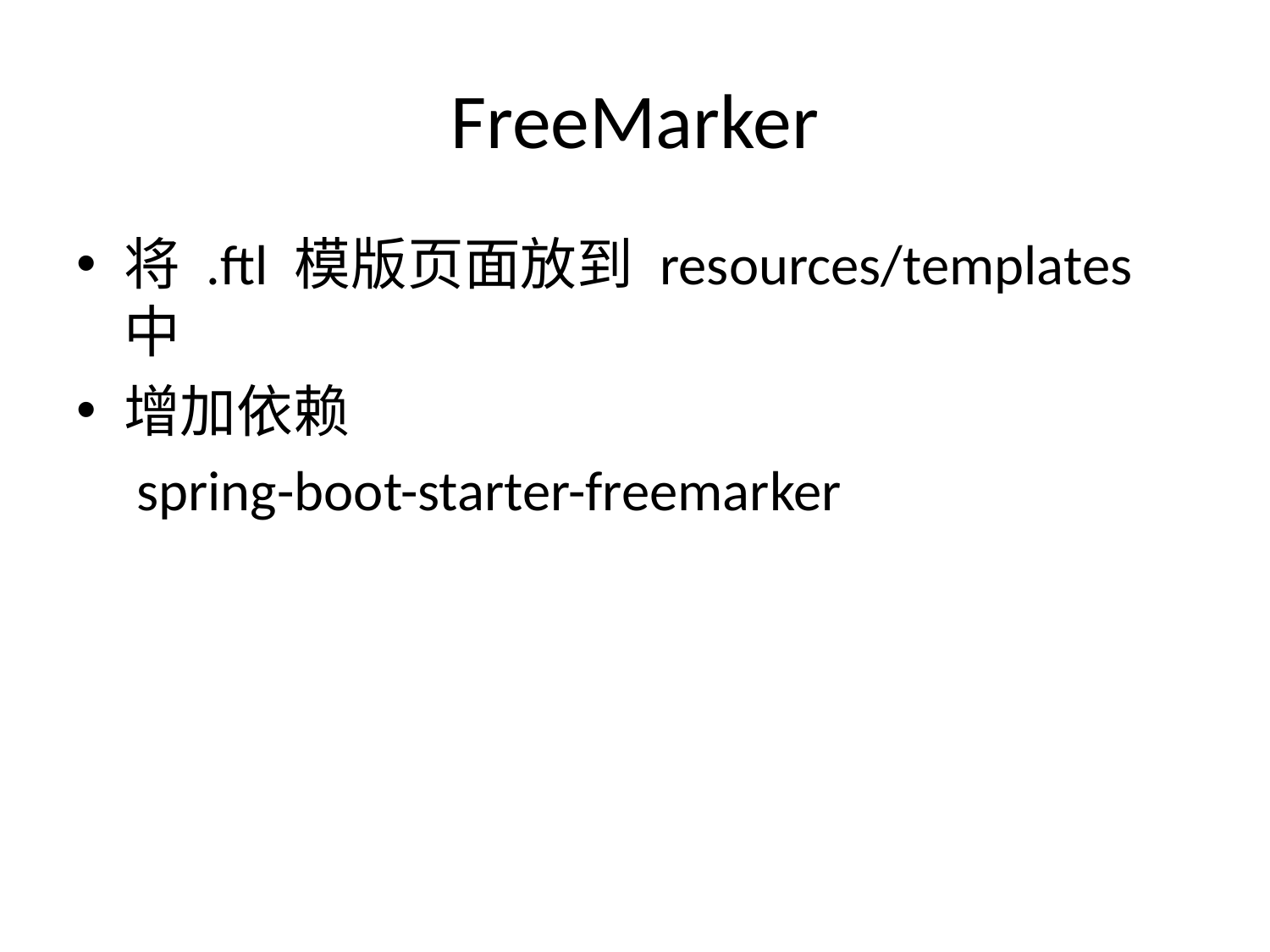

# FreeMarker
将 .ftl 模版页面放到 resources/templates 中
增加依赖
	 spring-boot-starter-freemarker